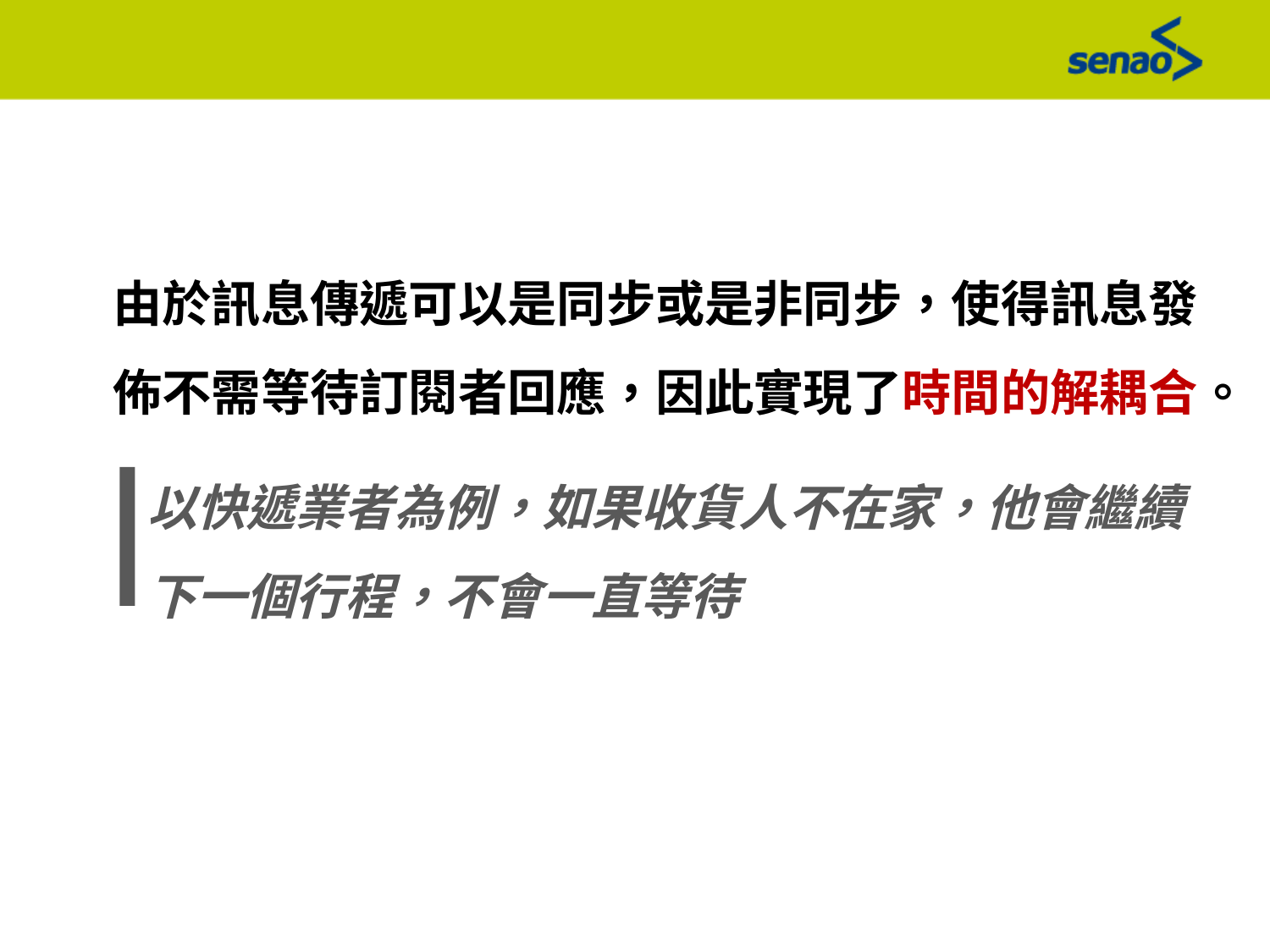

由於訊息傳遞可以是同步或是非同步，使得訊息發佈不需等待訂閱者回應，因此實現了時間的解耦合。
以快遞業者為例，如果收貨人不在家，他會繼續下一個行程，不會一直等待